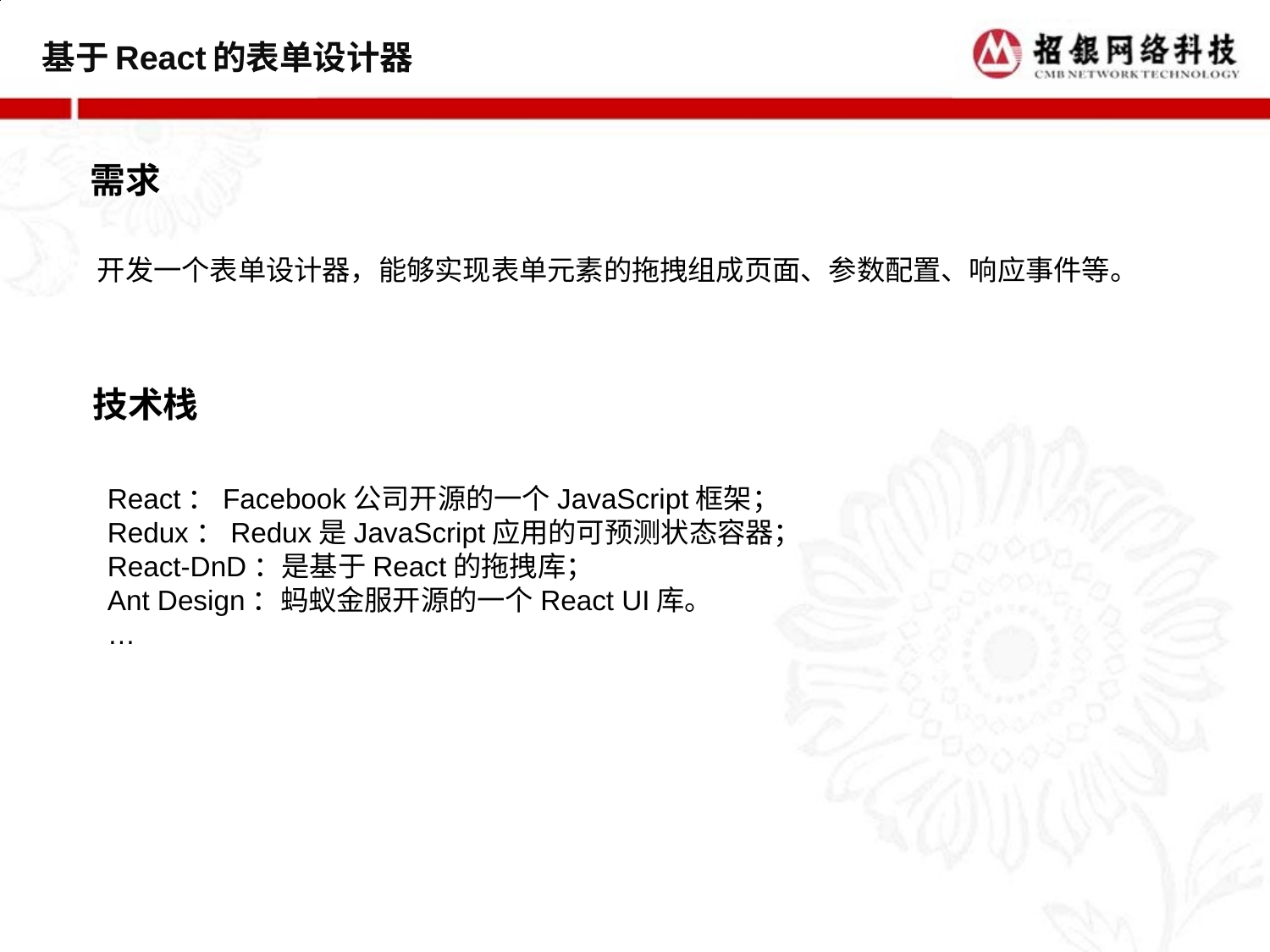

基于React的表单设计器
需求
开发一个表单设计器，能够实现表单元素的拖拽组成页面、参数配置、响应事件等。
技术栈
React：Facebook公司开源的一个JavaScript框架；
Redux：Redux是JavaScript应用的可预测状态容器；
React-DnD：是基于React的拖拽库；
Ant Design：蚂蚁金服开源的一个React UI库。
…